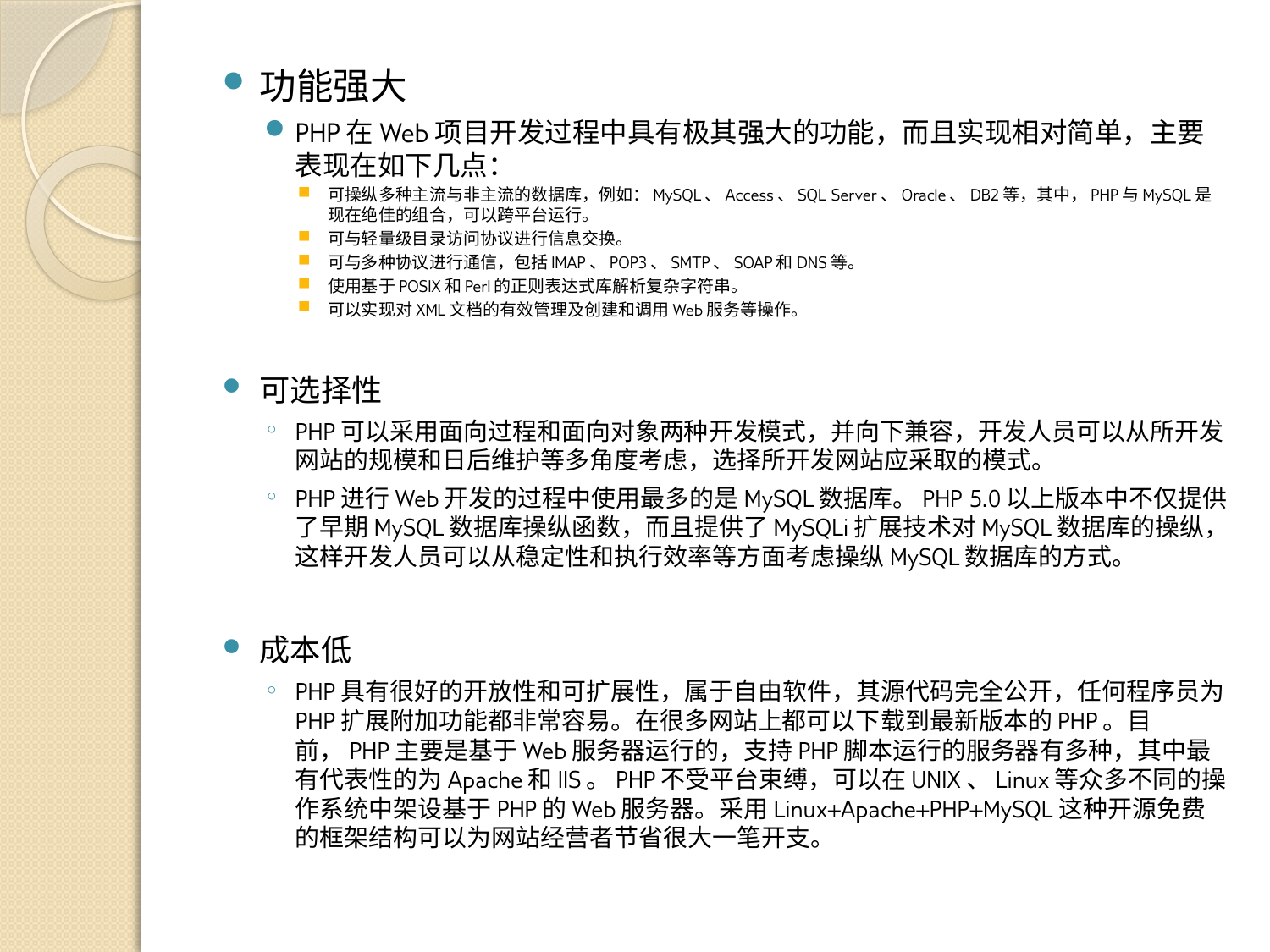

功能强大
PHP在Web项目开发过程中具有极其强大的功能，而且实现相对简单，主要表现在如下几点：
可操纵多种主流与非主流的数据库，例如：MySQL、Access、SQL Server、Oracle、DB2等，其中，PHP与MySQL是现在绝佳的组合，可以跨平台运行。
可与轻量级目录访问协议进行信息交换。
可与多种协议进行通信，包括IMAP、POP3、SMTP、SOAP和DNS等。
使用基于POSIX和Perl的正则表达式库解析复杂字符串。
可以实现对XML文档的有效管理及创建和调用Web服务等操作。

可选择性
PHP可以采用面向过程和面向对象两种开发模式，并向下兼容，开发人员可以从所开发网站的规模和日后维护等多角度考虑，选择所开发网站应采取的模式。
PHP进行Web开发的过程中使用最多的是MySQL数据库。PHP 5.0以上版本中不仅提供了早期MySQL数据库操纵函数，而且提供了MySQLi扩展技术对MySQL数据库的操纵，这样开发人员可以从稳定性和执行效率等方面考虑操纵MySQL数据库的方式。

成本低
PHP具有很好的开放性和可扩展性，属于自由软件，其源代码完全公开，任何程序员为PHP扩展附加功能都非常容易。在很多网站上都可以下载到最新版本的PHP。目前，PHP主要是基于Web服务器运行的，支持PHP脚本运行的服务器有多种，其中最有代表性的为Apache和IIS。PHP不受平台束缚，可以在UNIX、Linux等众多不同的操作系统中架设基于PHP的Web服务器。采用Linux+Apache+PHP+MySQL这种开源免费的框架结构可以为网站经营者节省很大一笔开支。